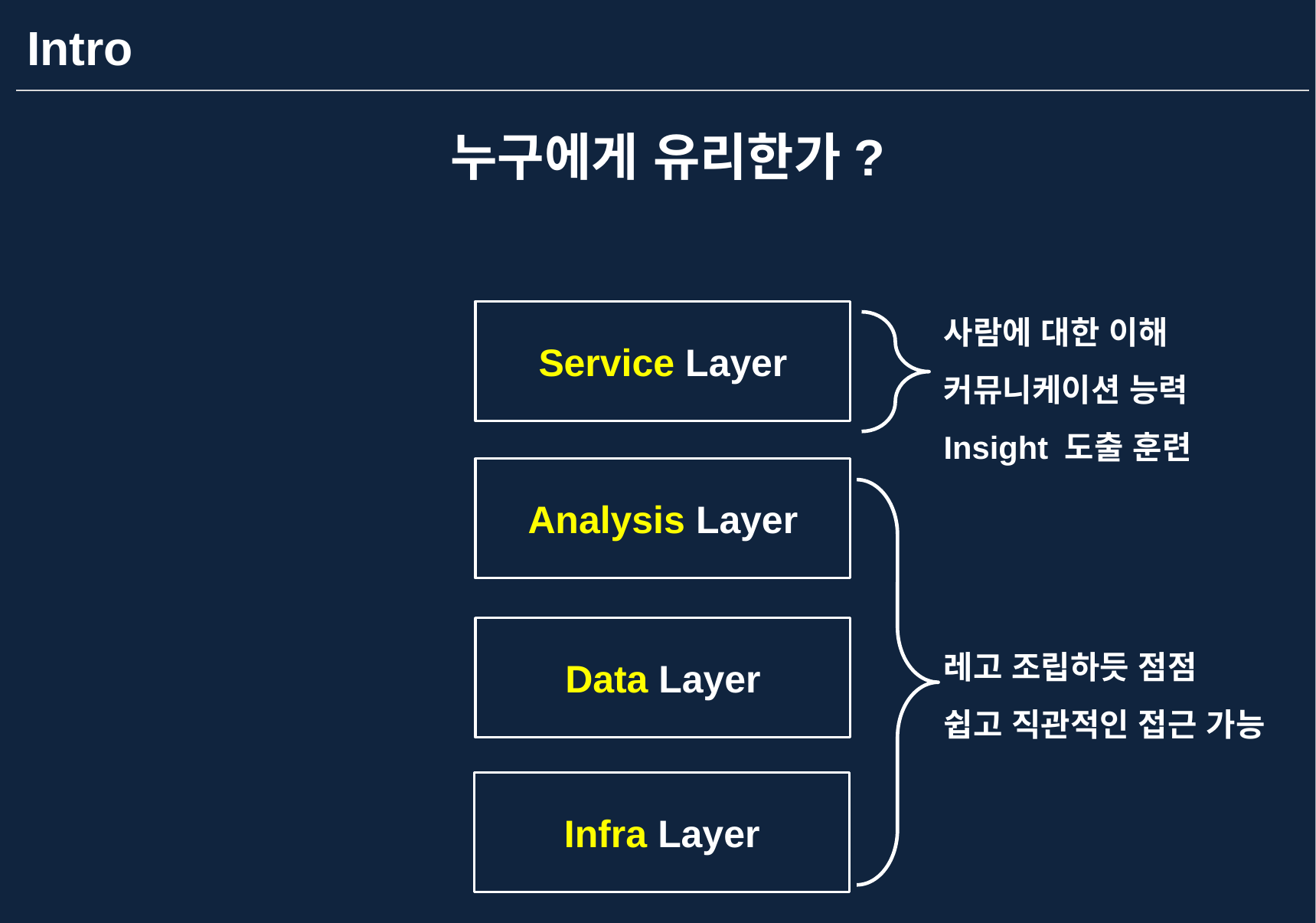

Intro
누구에게 유리한가?
사람에 대한 이해
커뮤니케이션 능력
Insight 도출 훈련
Service Layer

Analysis Layer

Data Layer
레고 조립하듯 점점
쉽고 직관적인 접근 가능
Infra Layer